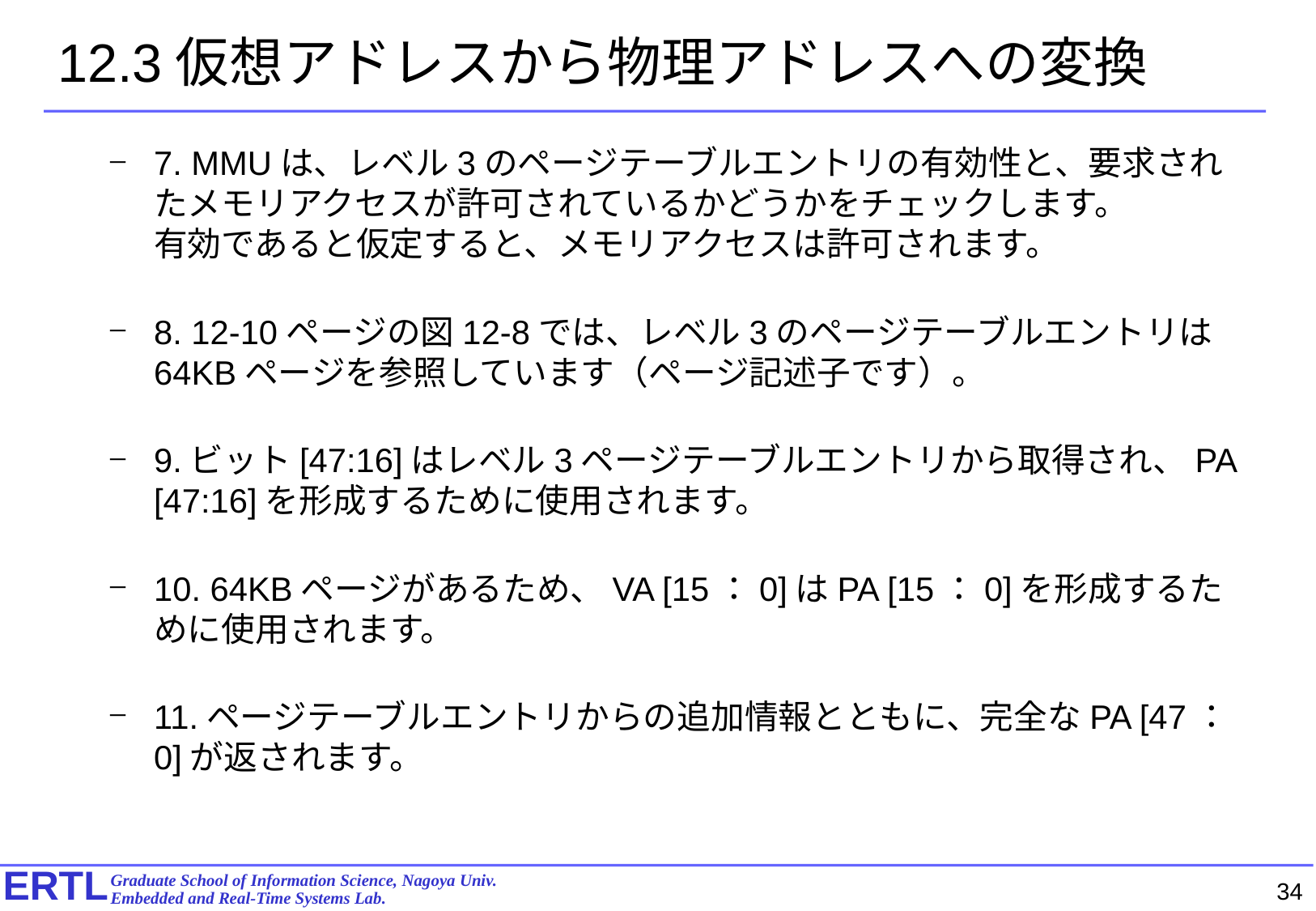

# 12.3仮想アドレスから物理アドレスへの変換
7. MMUは、レベル3のページテーブルエントリの有効性と、要求されたメモリアクセスが許可されているかどうかをチェックします。
有効であると仮定すると、メモリアクセスは許可されます。
8. 12-10ページの図12-8では、レベル3のページテーブルエントリは64KBページを参照しています（ページ記述子です）。
9.ビット[47:16]はレベル3ページテーブルエントリから取得され、PA [47:16]を形成するために使用されます。
10. 64KBページがあるため、VA [15：0]はPA [15：0]を形成するために使用されます。
11.ページテーブルエントリからの追加情報とともに、完全なPA [47：0]が返されます。
34